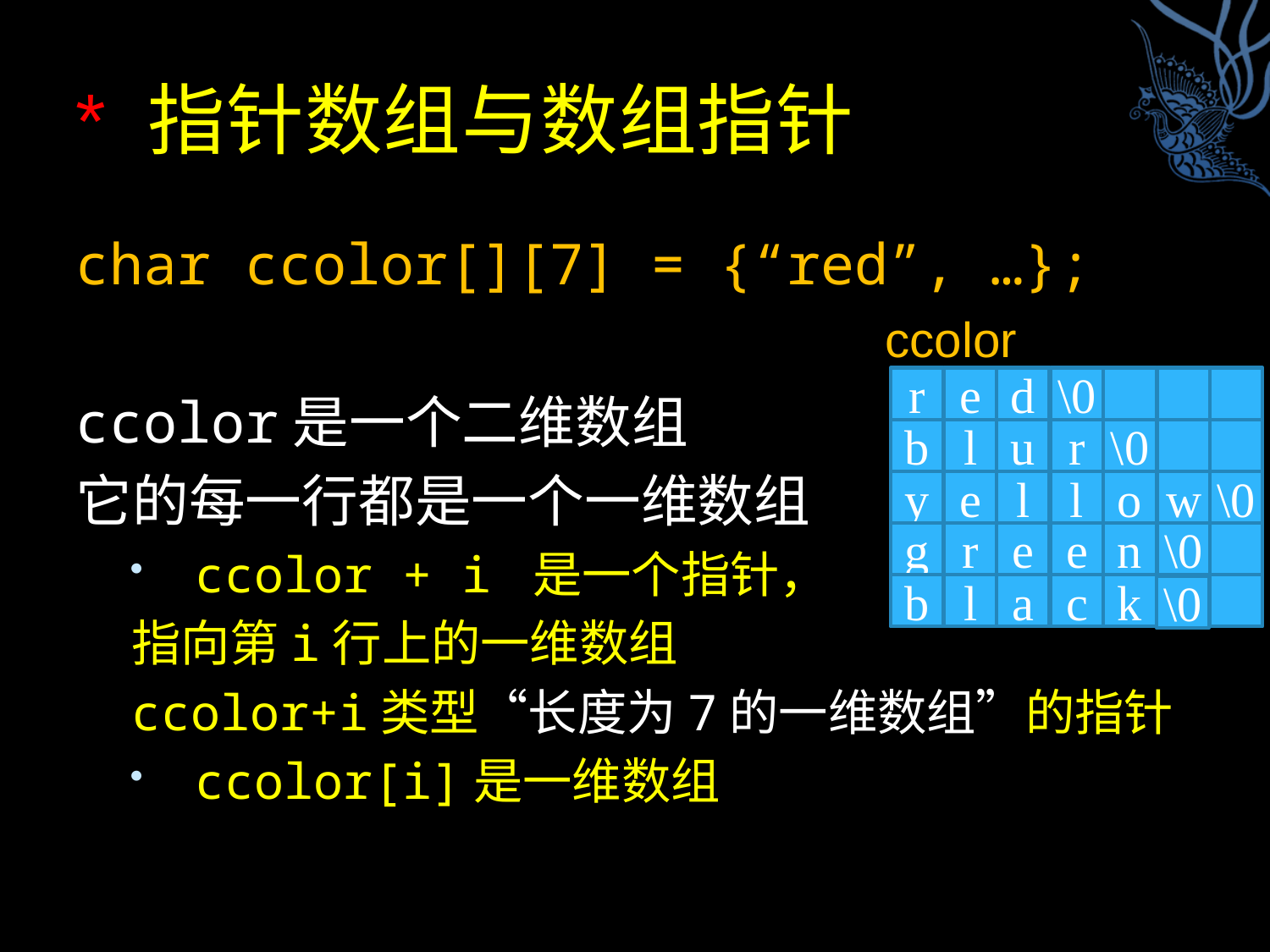

# * 指针数组与数组指针
char ccolor[][7] = {“red”, …};

ccolor是一个二维数组
它的每一行都是一个一维数组
ccolor + i 是一个指针，
指向第i行上的一维数组
ccolor+i类型“长度为7的一维数组”的指针
ccolor[i]是一维数组

ccolor
r
e
d
\0

b
l
u
r
\0

y
e
l
l
o
w
\0
g
r
e
e
n
\0

b
l
a
c
k

\0